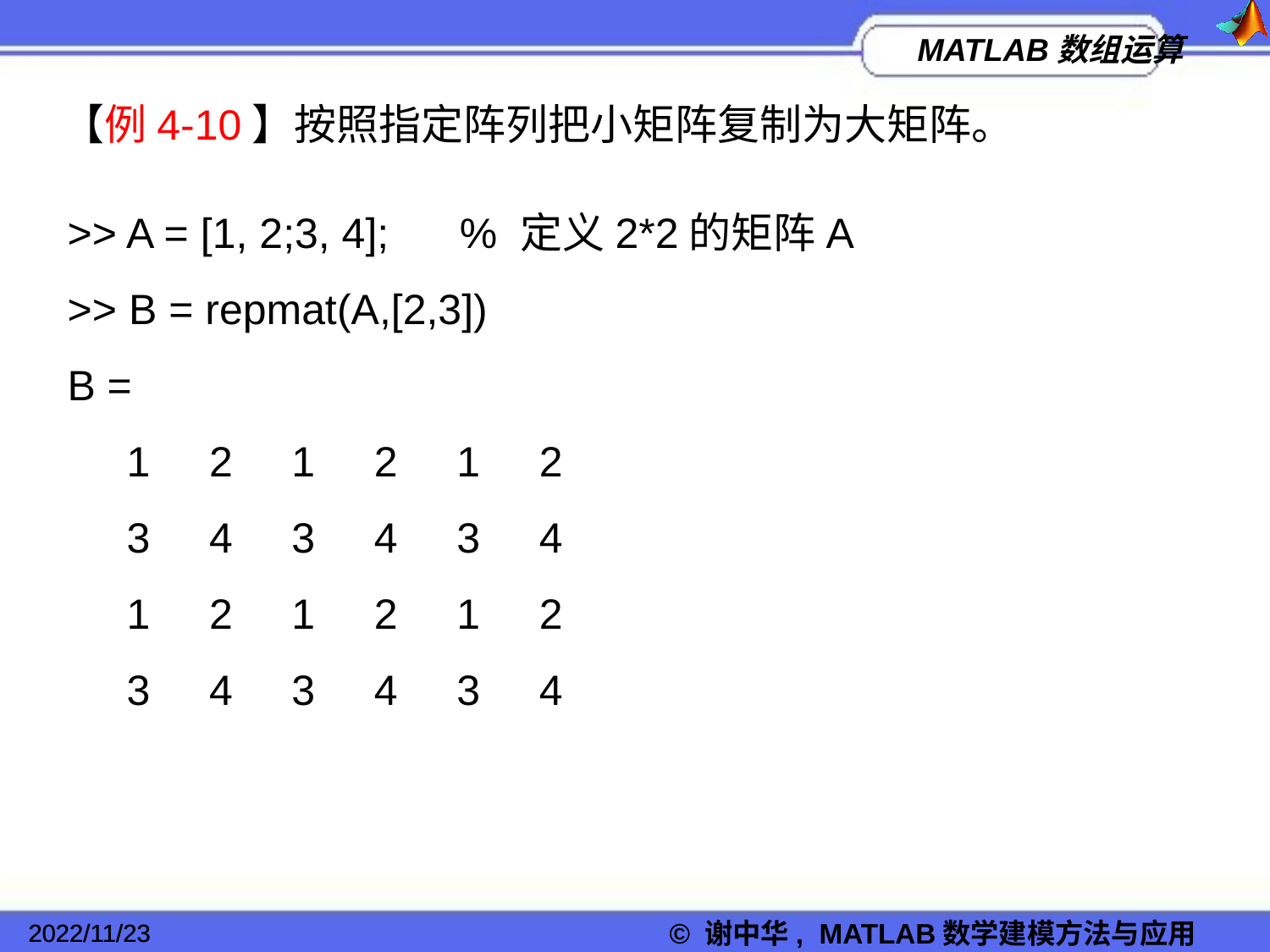

【例4-10】按照指定阵列把小矩阵复制为大矩阵。
>> A = [1, 2;3, 4];      % 定义2*2的矩阵A
>> B = repmat(A,[2,3])
B =
     1     2     1     2     1     2
     3     4     3     4     3     4
     1     2     1     2     1     2
     3     4     3     4     3     4
2022/11/23
© 谢中华,  MATLAB数学建模方法与应用